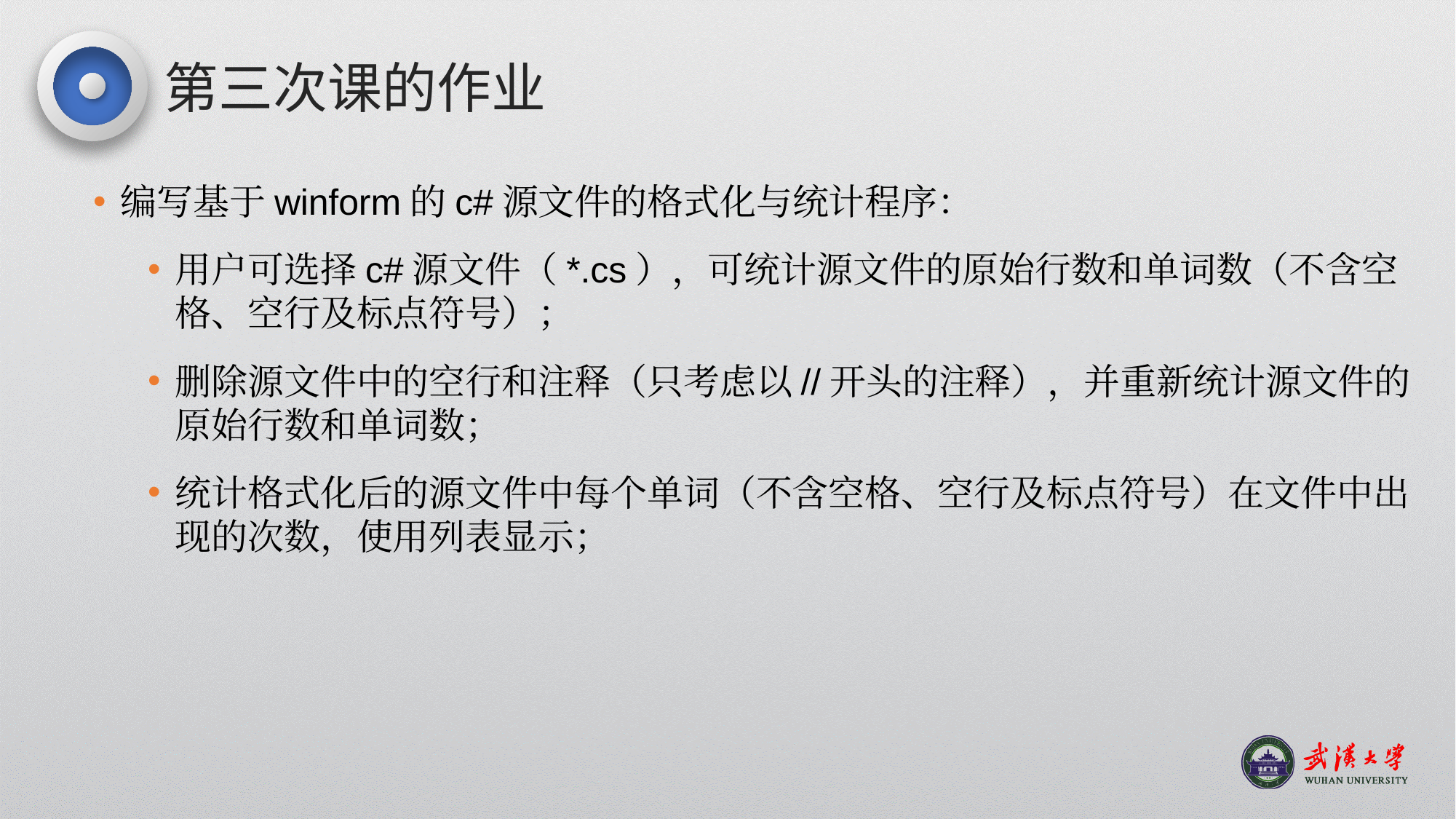

第三次课的作业
编写基于winform的c#源文件的格式化与统计程序：
用户可选择c#源文件（*.cs），可统计源文件的原始行数和单词数（不含空格、空行及标点符号）；
删除源文件中的空行和注释（只考虑以//开头的注释），并重新统计源文件的原始行数和单词数；
统计格式化后的源文件中每个单词（不含空格、空行及标点符号）在文件中出现的次数，使用列表显示；